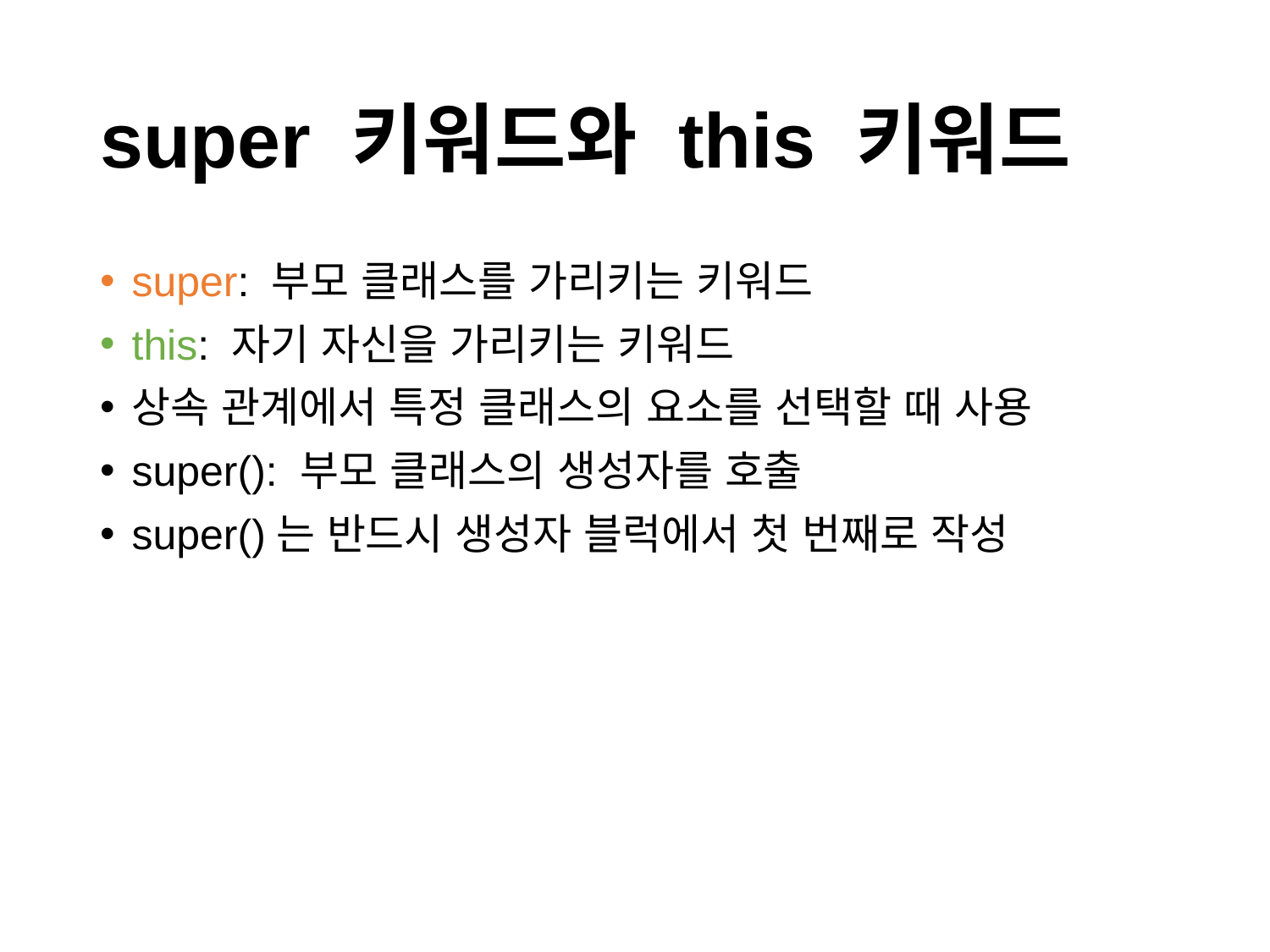

# super 키워드와 this 키워드
super: 부모 클래스를 가리키는 키워드
this: 자기 자신을 가리키는 키워드
상속 관계에서 특정 클래스의 요소를 선택할 때 사용
super(): 부모 클래스의 생성자를 호출
super()는 반드시 생성자 블럭에서 첫 번째로 작성